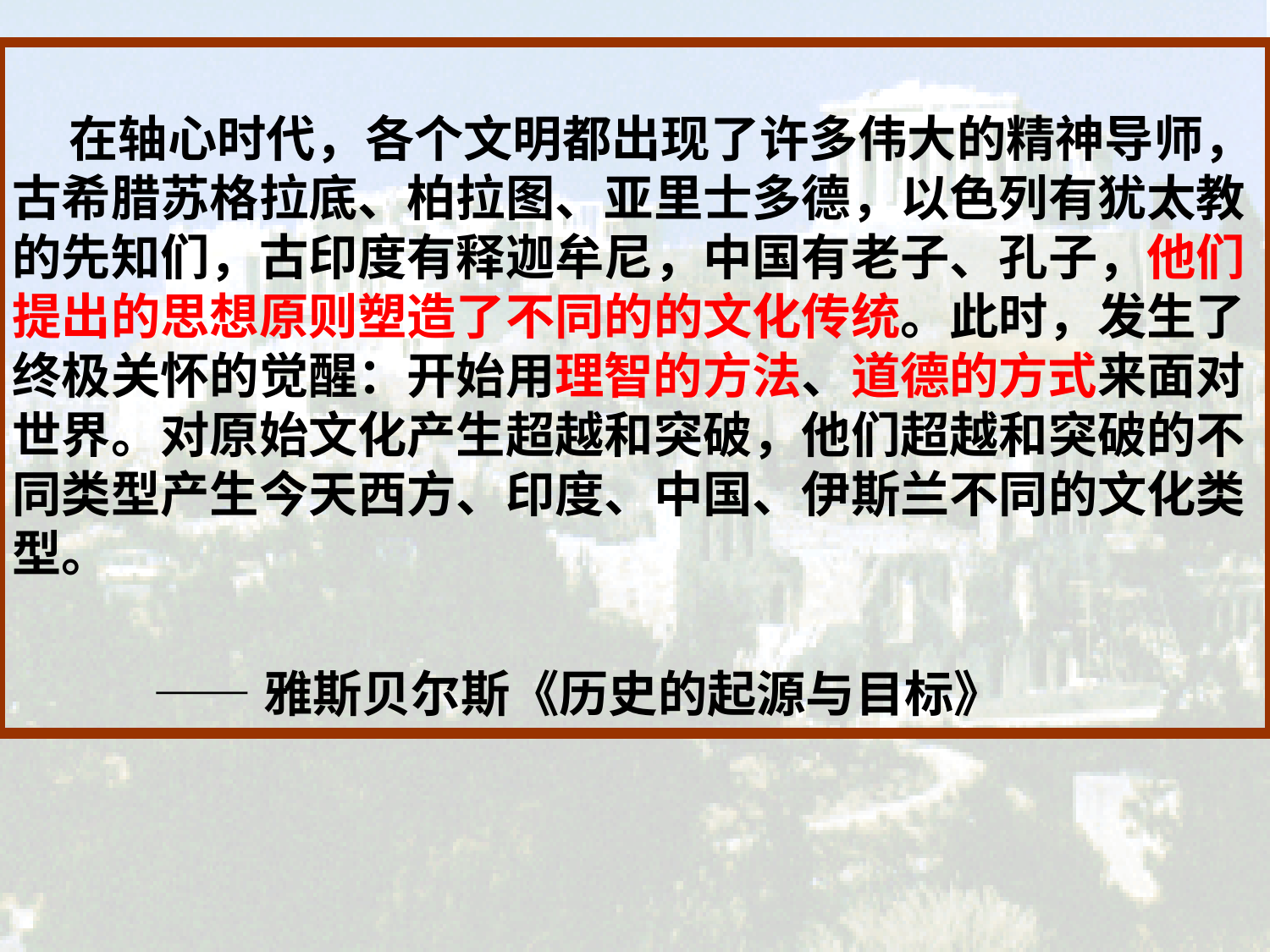

在轴心时代，各个文明都出现了许多伟大的精神导师，古希腊苏格拉底、柏拉图、亚里士多德，以色列有犹太教的先知们，古印度有释迦牟尼，中国有老子、孔子，他们提出的思想原则塑造了不同的的文化传统。此时，发生了终极关怀的觉醒：开始用理智的方法、道德的方式来面对世界。对原始文化产生超越和突破，他们超越和突破的不同类型产生今天西方、印度、中国、伊斯兰不同的文化类型。
        ——雅斯贝尔斯《历史的起源与目标》